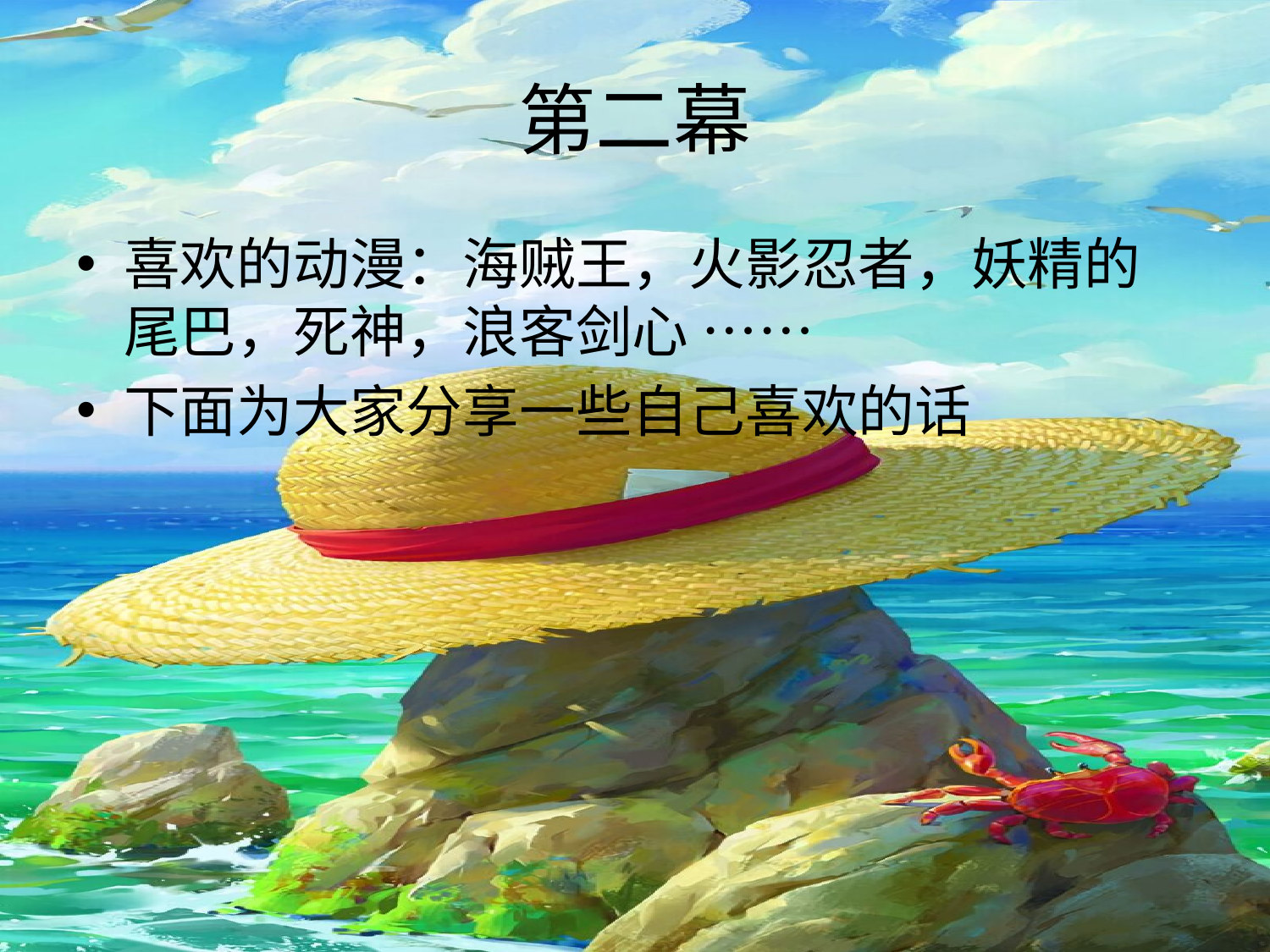

# 第二幕
喜欢的动漫：海贼王，火影忍者，妖精的尾巴，死神，浪客剑心 ……
下面为大家分享一些自己喜欢的话